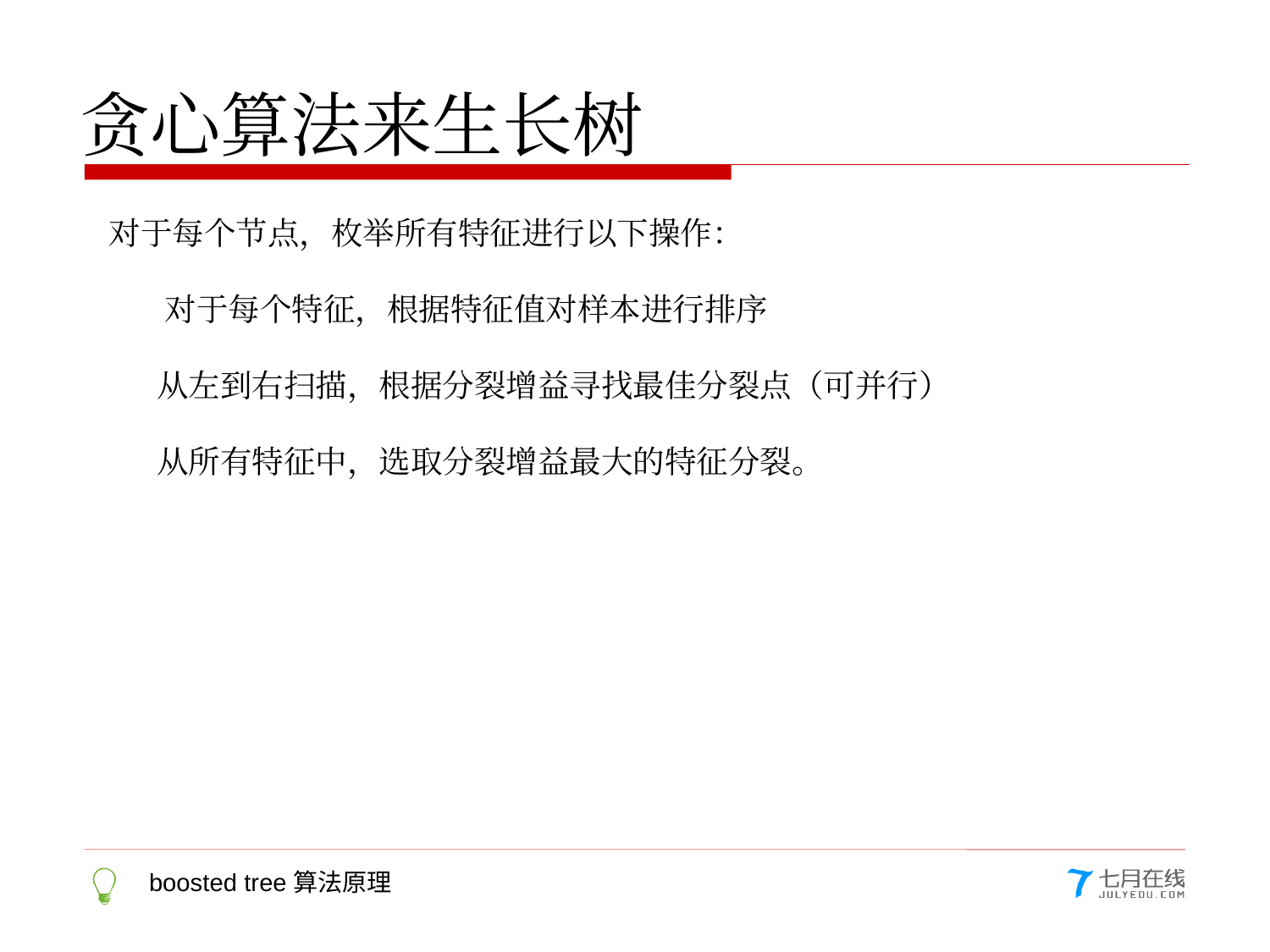

贪心算法来生长树
对于每个节点，枚举所有特征进行以下操作：

      对于每个特征，根据特征值对样本进行排序

     从左到右扫描，根据分裂增益寻找最佳分裂点（可并行）

     从所有特征中，选取分裂增益最大的特征分裂。